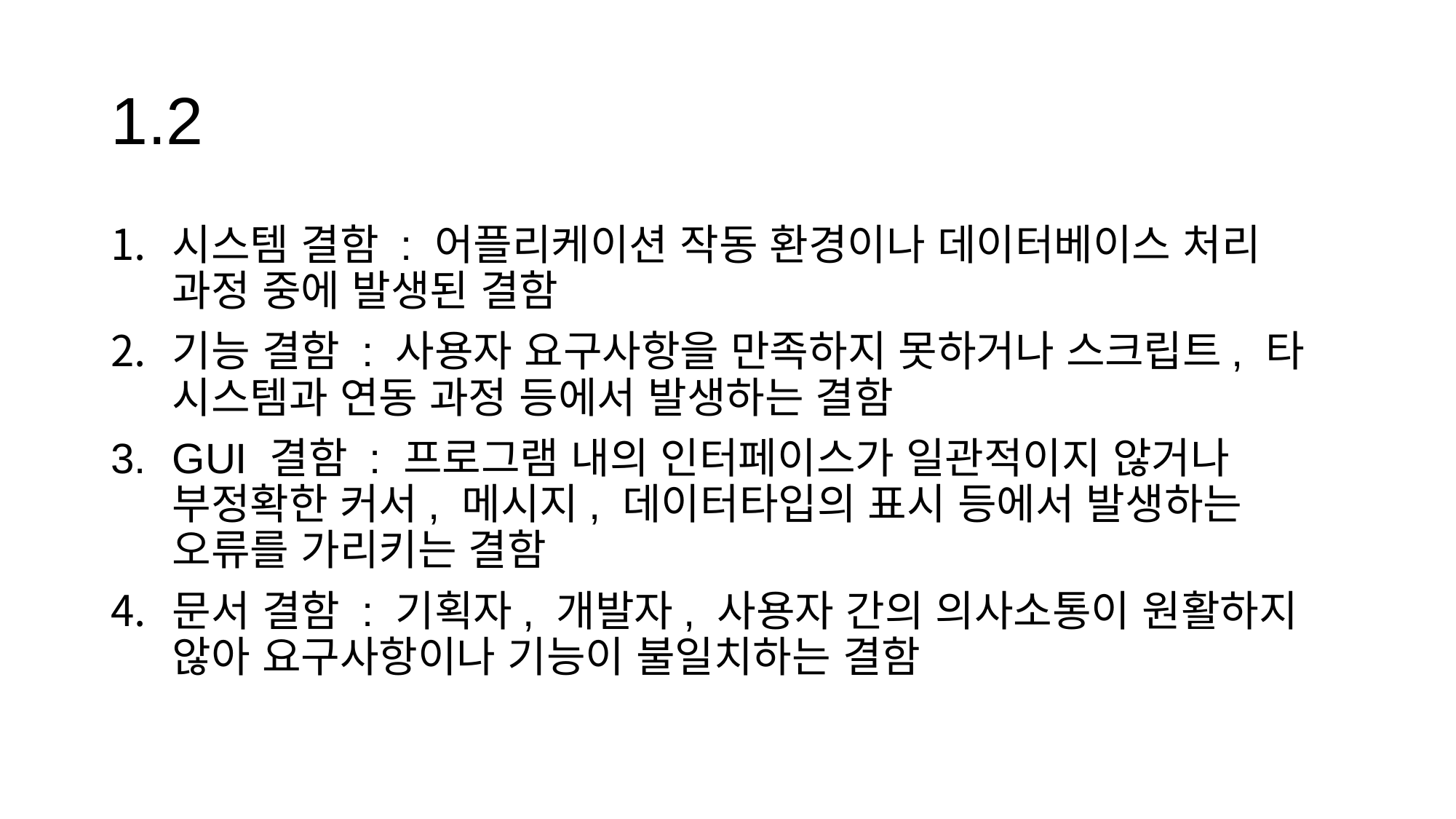

# 1.2
시스템 결함 : 어플리케이션 작동 환경이나 데이터베이스 처리 과정 중에 발생된 결함
기능 결함 : 사용자 요구사항을 만족하지 못하거나 스크립트, 타 시스템과 연동 과정 등에서 발생하는 결함
GUI 결함 : 프로그램 내의 인터페이스가 일관적이지 않거나 부정확한 커서, 메시지, 데이터타입의 표시 등에서 발생하는 오류를 가리키는 결함
문서 결함 : 기획자, 개발자, 사용자 간의 의사소통이 원활하지 않아 요구사항이나 기능이 불일치하는 결함